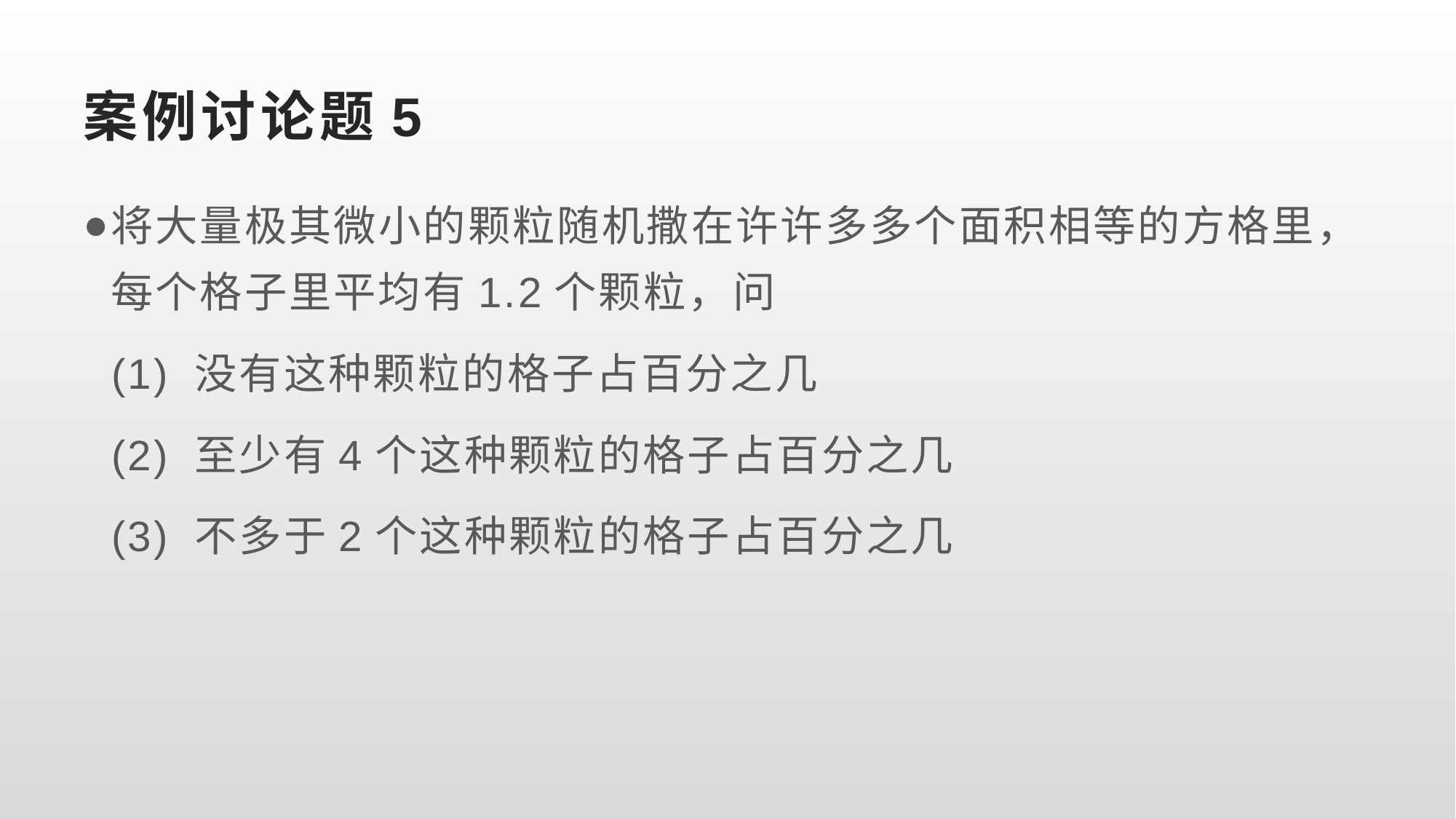

# 案例讨论题5
将大量极其微小的颗粒随机撒在许许多多个面积相等的方格里，每个格子里平均有1.2个颗粒，问
  (1) 没有这种颗粒的格子占百分之几
  (2) 至少有4个这种颗粒的格子占百分之几
  (3) 不多于2个这种颗粒的格子占百分之几